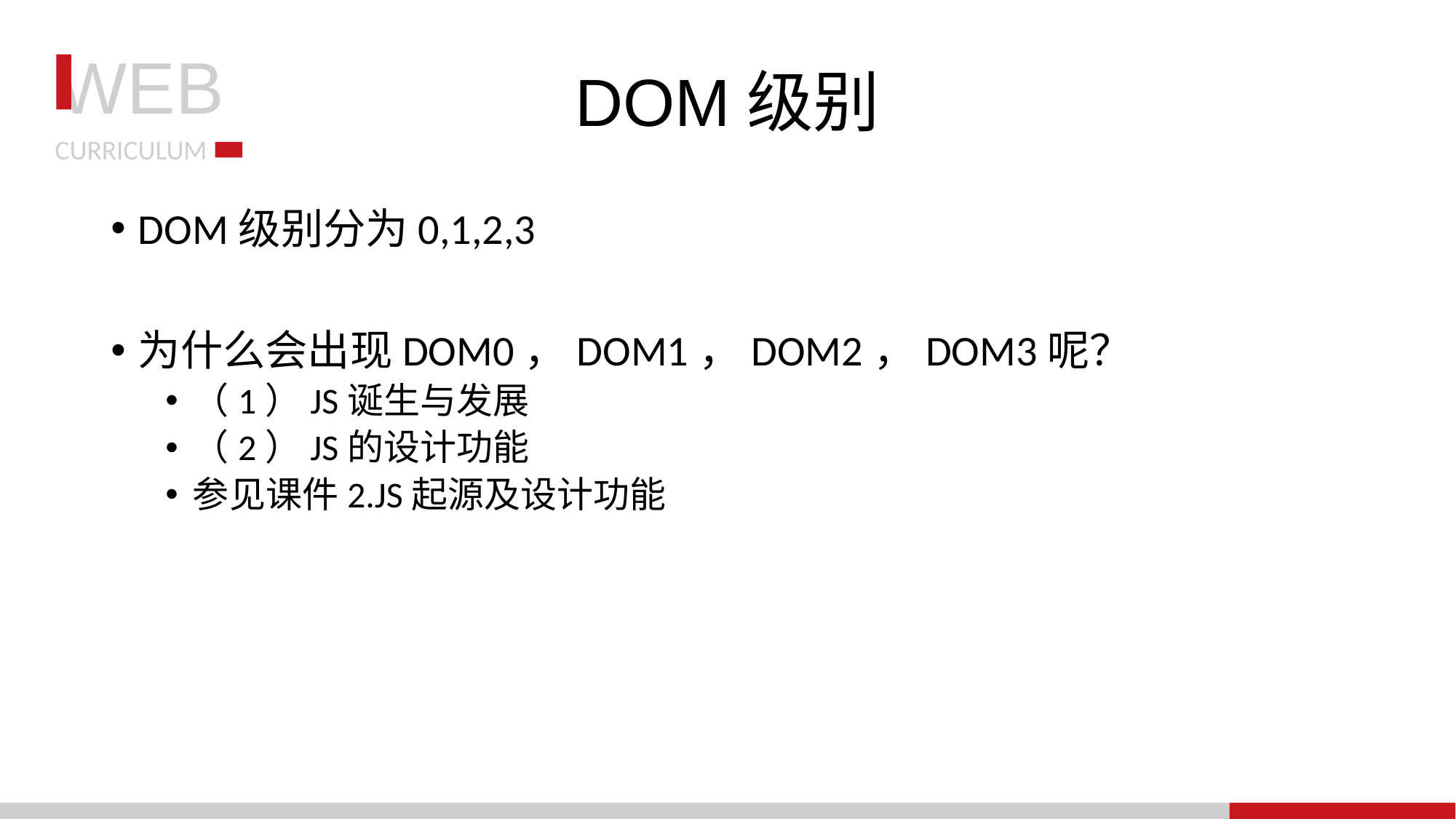

# DOM级别
DOM级别分为0,1,2,3

为什么会出现DOM0，DOM1，DOM2，DOM3呢？
（1）JS诞生与发展
（2）JS的设计功能
参见课件2.JS起源及设计功能